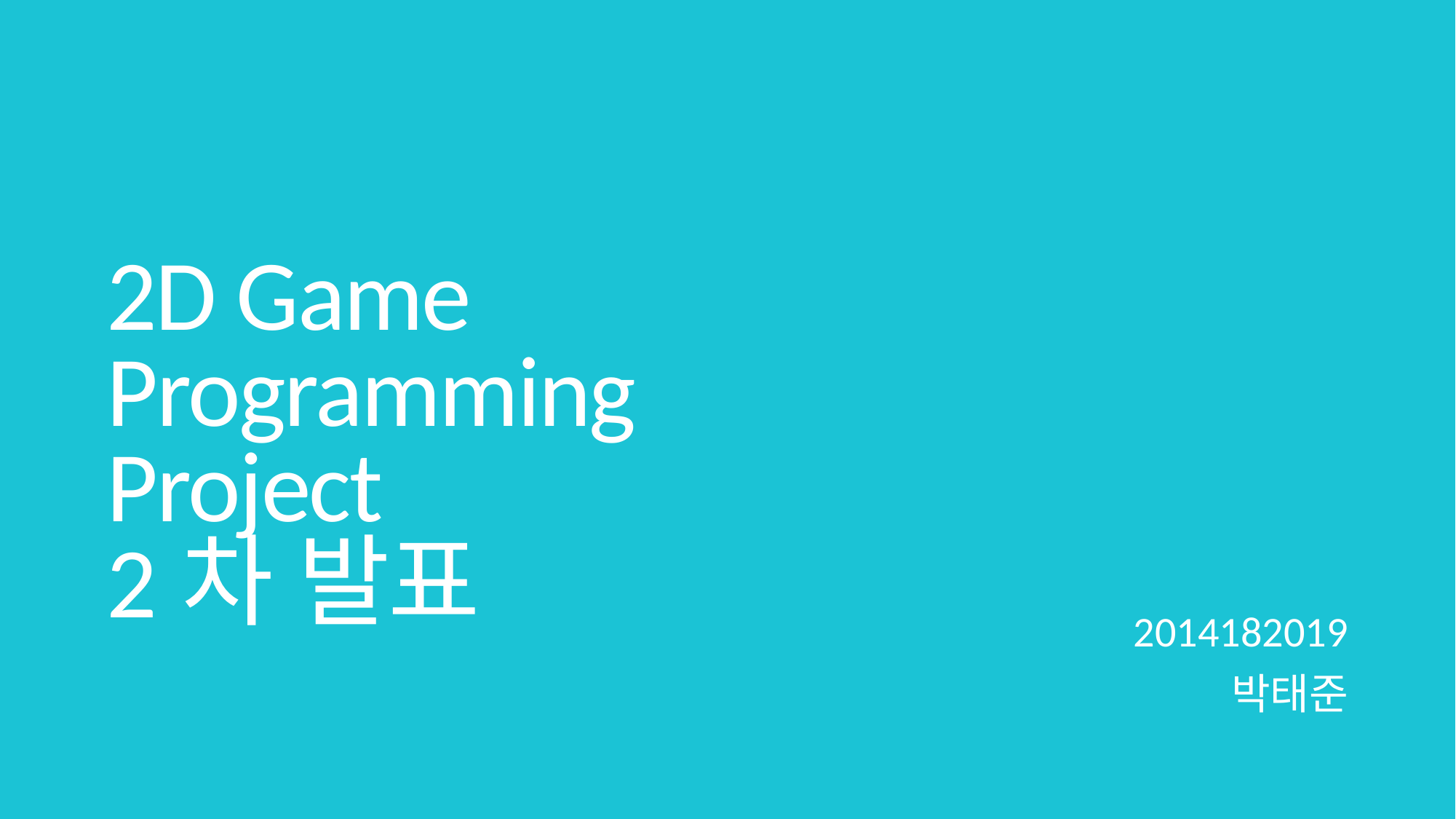

2014182019
박태준
# 2D Game Programming Project 2차 발표